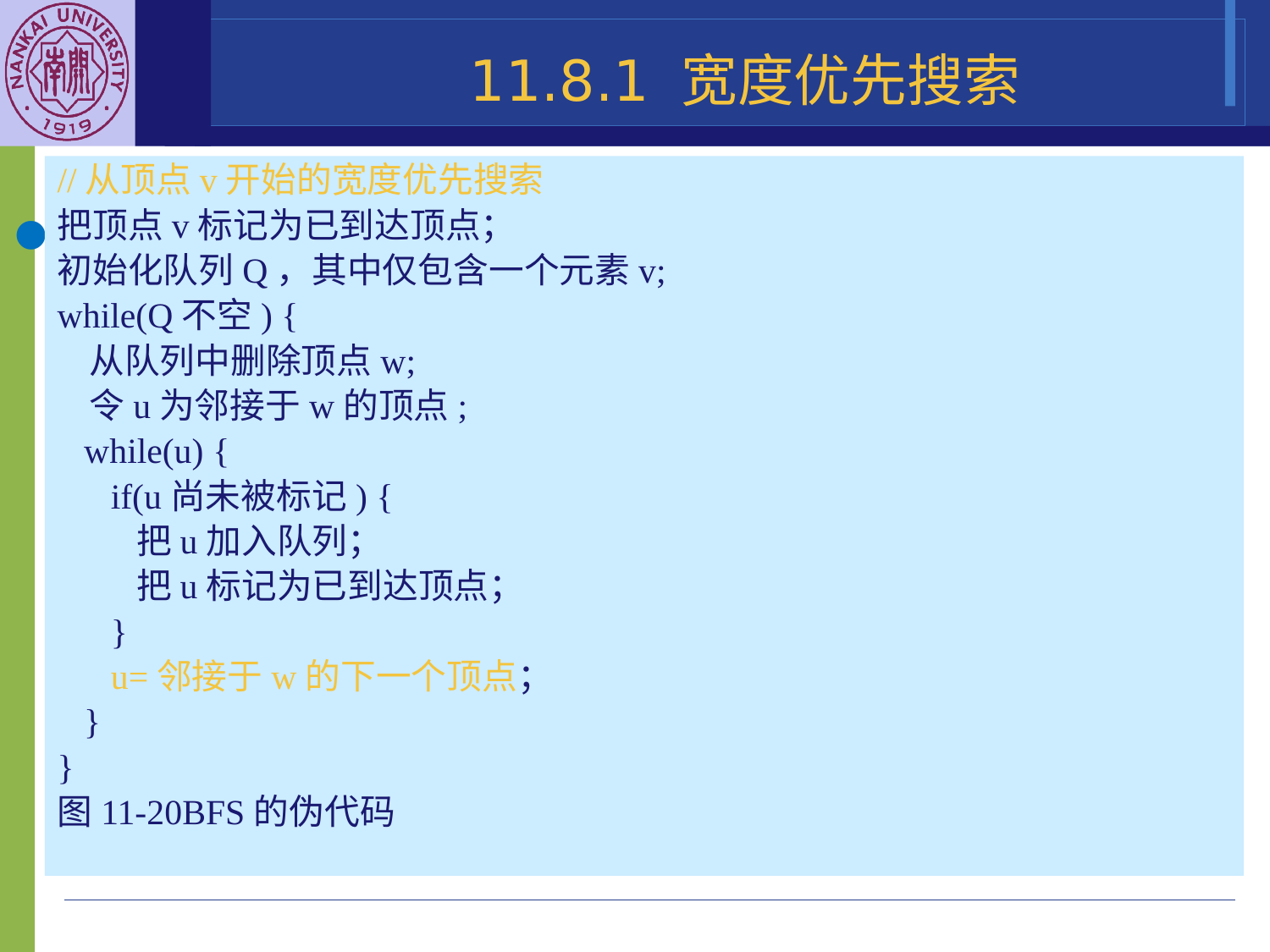

11.8.1 宽度优先搜索
//从顶点v开始的宽度优先搜索
把顶点v标记为已到达顶点；
初始化队列Q，其中仅包含一个元素v;
while(Q不空) {
   从队列中删除顶点w;
   令u为邻接于w的顶点;
   while(u) {
      if(u尚未被标记) {
         把u加入队列；
         把u标记为已到达顶点；
      }
      u=邻接于w的下一个顶点；
   }
}
图11-20BFS的伪代码
[定理11-1]:设N是一个任意的图、有向图或网络，v是N中的任意顶点。图11-20的伪代码能够标记从v出发可以到达的所有顶点（包括顶点v）。
36